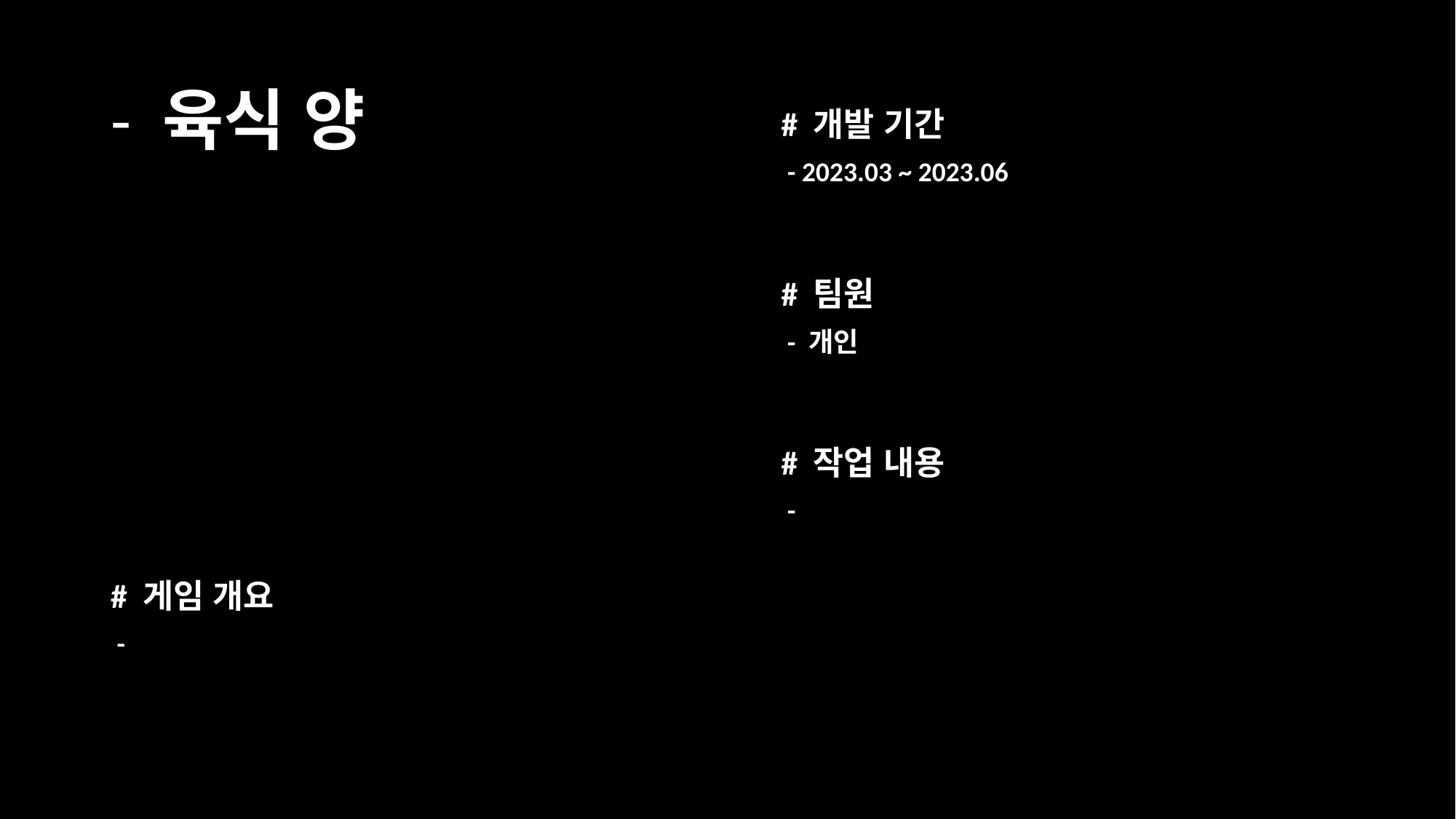

# - 육식 양
# 개발 기간
 - 2023.03 ~ 2023.06
# 팀원
 - 개인
# 작업 내용
 -
# 게임 개요
 -